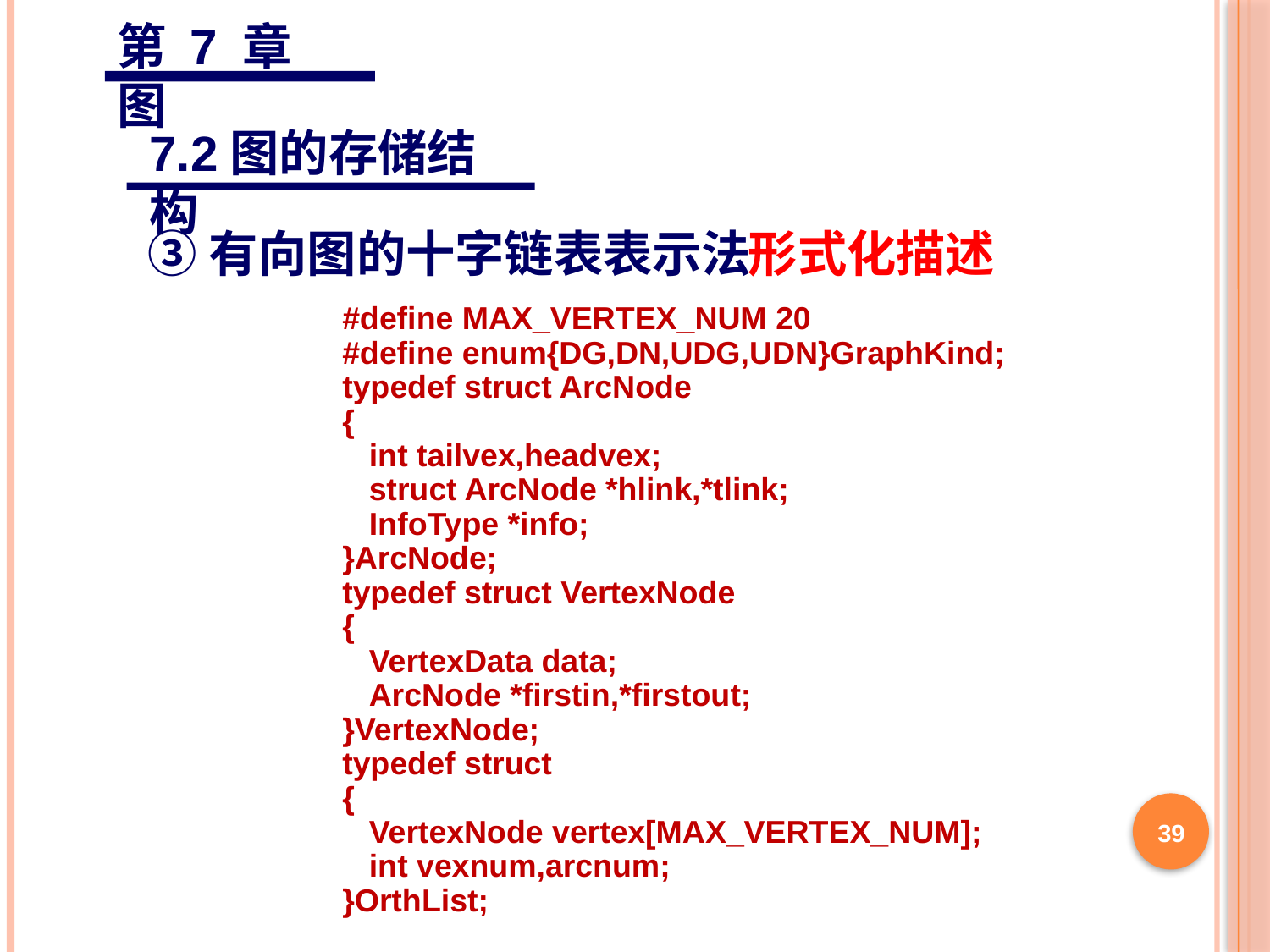

第 7 章  图

7.2图的存储结构

③有向图的十字链表表示法
形式化描述
#define MAX_VERTEX_NUM 20
#define enum{DG,DN,UDG,UDN}GraphKind;
typedef struct ArcNode
{
   int tailvex,headvex;
   struct ArcNode *hlink,*tlink;
   InfoType *info;
}ArcNode;
typedef struct VertexNode
{
   VertexData data;
   ArcNode *firstin,*firstout;
}VertexNode;
typedef struct
{
   VertexNode vertex[MAX_VERTEX_NUM];
   int vexnum,arcnum;
}OrthList;
39